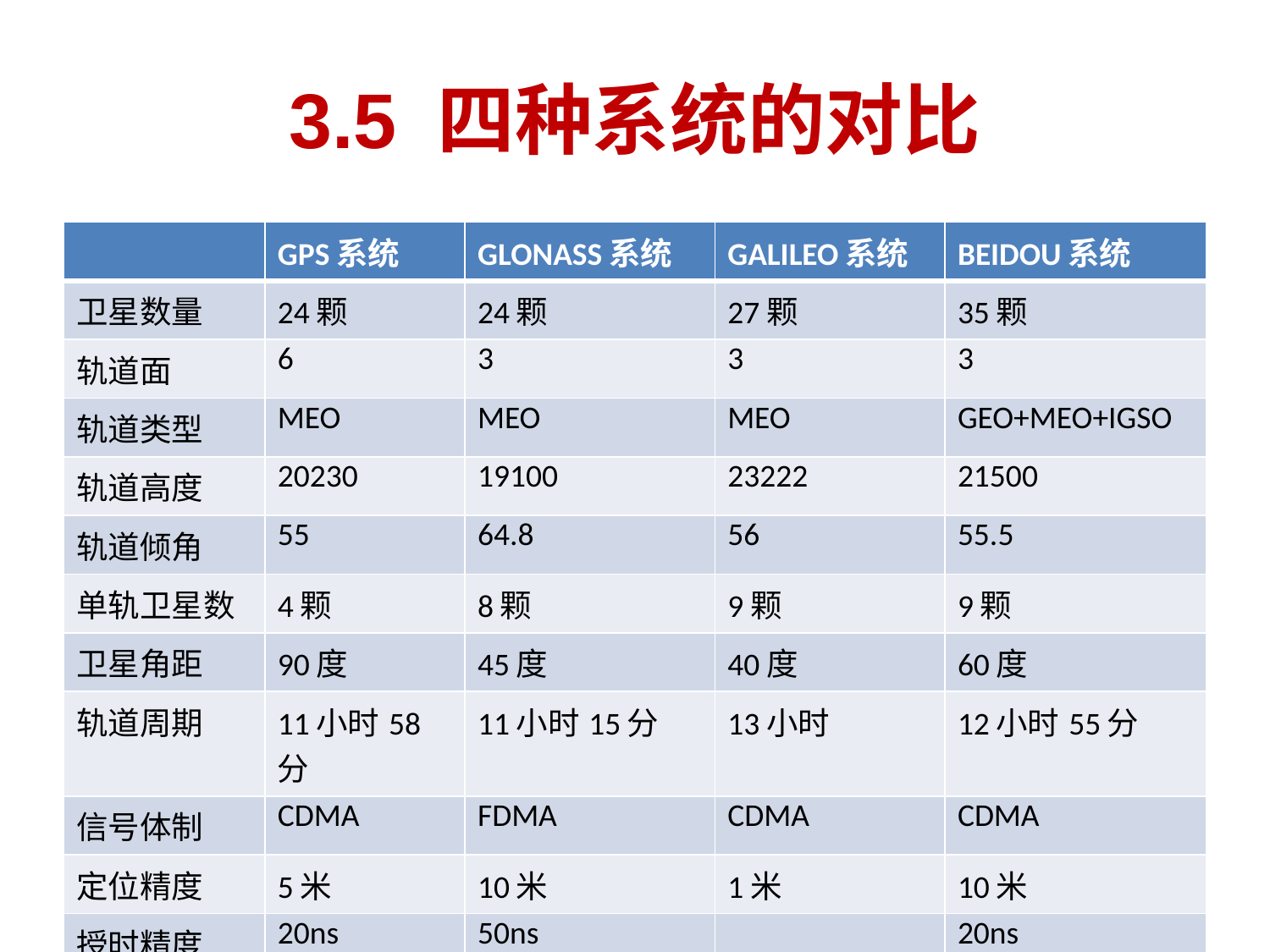

# 3.5 四种系统的对比
|  | GPS系统 | GLONASS系统 | GALILEO系统 | BEIDOU系统 |
| --- | --- | --- | --- | --- |
| 卫星数量 | 24颗 | 24颗 | 27颗 | 35颗 |
| 轨道面 | 6 | 3 | 3 | 3 |
| 轨道类型 | MEO | MEO | MEO | GEO+MEO+IGSO |
| 轨道高度 | 20230 | 19100 | 23222 | 21500 |
| 轨道倾角 | 55 | 64.8 | 56 | 55.5 |
| 单轨卫星数 | 4颗 | 8颗 | 9颗 | 9颗 |
| 卫星角距 | 90度 | 45度 | 40度 | 60度 |
| 轨道周期 | 11小时58分 | 11小时15分 | 13小时 | 12小时55分 |
| 信号体制 | CDMA | FDMA | CDMA | CDMA |
| 定位精度 | 5米 | 10米 | 1米 | 10米 |
| 授时精度 | 20ns | 50ns |  | 20ns |
| 使用频率 | L1/L2/L5 | L1/L2 | L1/E5/E6 | B1/B2/B3 |